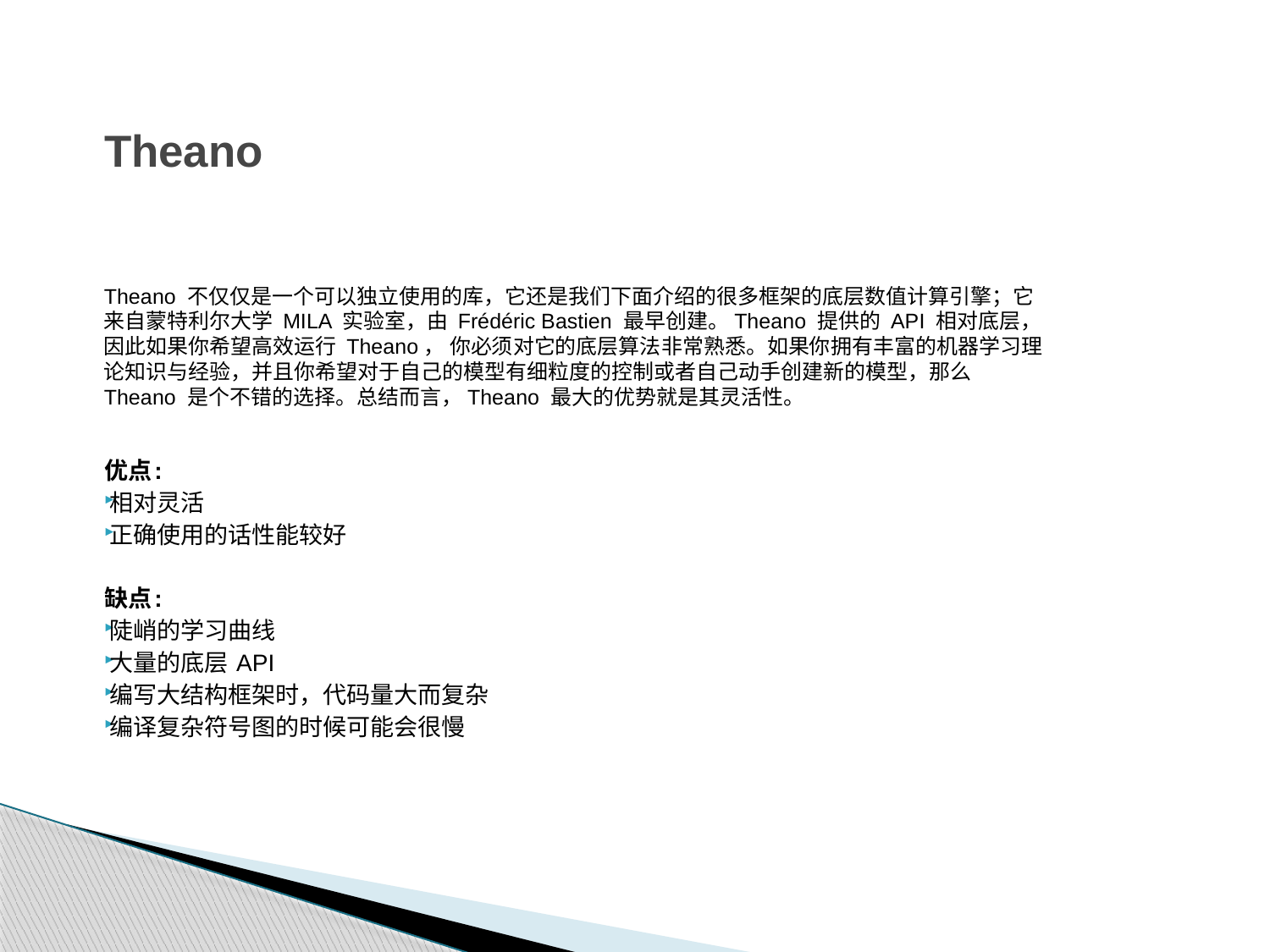

# Theano
Theano 不仅仅是一个可以独立使用的库，它还是我们下面介绍的很多框架的底层数值计算引擎；它来自蒙特利尔大学 MILA 实验室，由 Frédéric Bastien 最早创建。Theano 提供的 API 相对底层，因此如果你希望高效运行 Theano， 你必须对它的底层算法非常熟悉。如果你拥有丰富的机器学习理论知识与经验，并且你希望对于自己的模型有细粒度的控制或者自己动手创建新的模型，那么 Theano 是个不错的选择。总结而言，Theano 最大的优势就是其灵活性。
优点:
相对灵活
正确使用的话性能较好

缺点:
陡峭的学习曲线
大量的底层 API
编写大结构框架时，代码量大而复杂
编译复杂符号图的时候可能会很慢